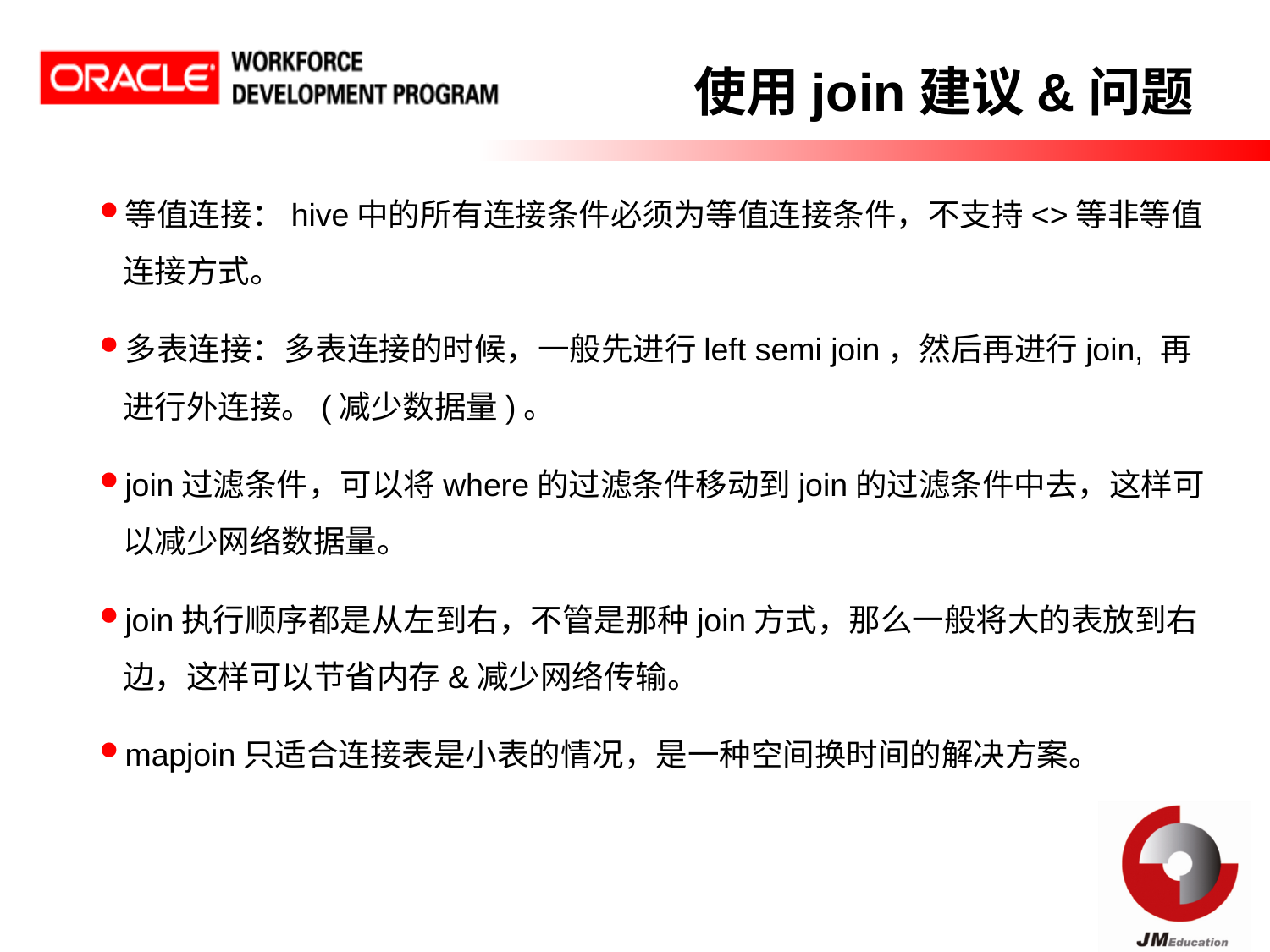

使用join建议&问题
等值连接：hive中的所有连接条件必须为等值连接条件，不支持<>等非等值连接方式。
多表连接：多表连接的时候，一般先进行left semi join，然后再进行join, 再进行外连接。(减少数据量)。
join过滤条件，可以将where的过滤条件移动到join的过滤条件中去，这样可以减少网络数据量。
join执行顺序都是从左到右，不管是那种join方式，那么一般将大的表放到右边，这样可以节省内存&减少网络传输。
mapjoin只适合连接表是小表的情况，是一种空间换时间的解决方案。